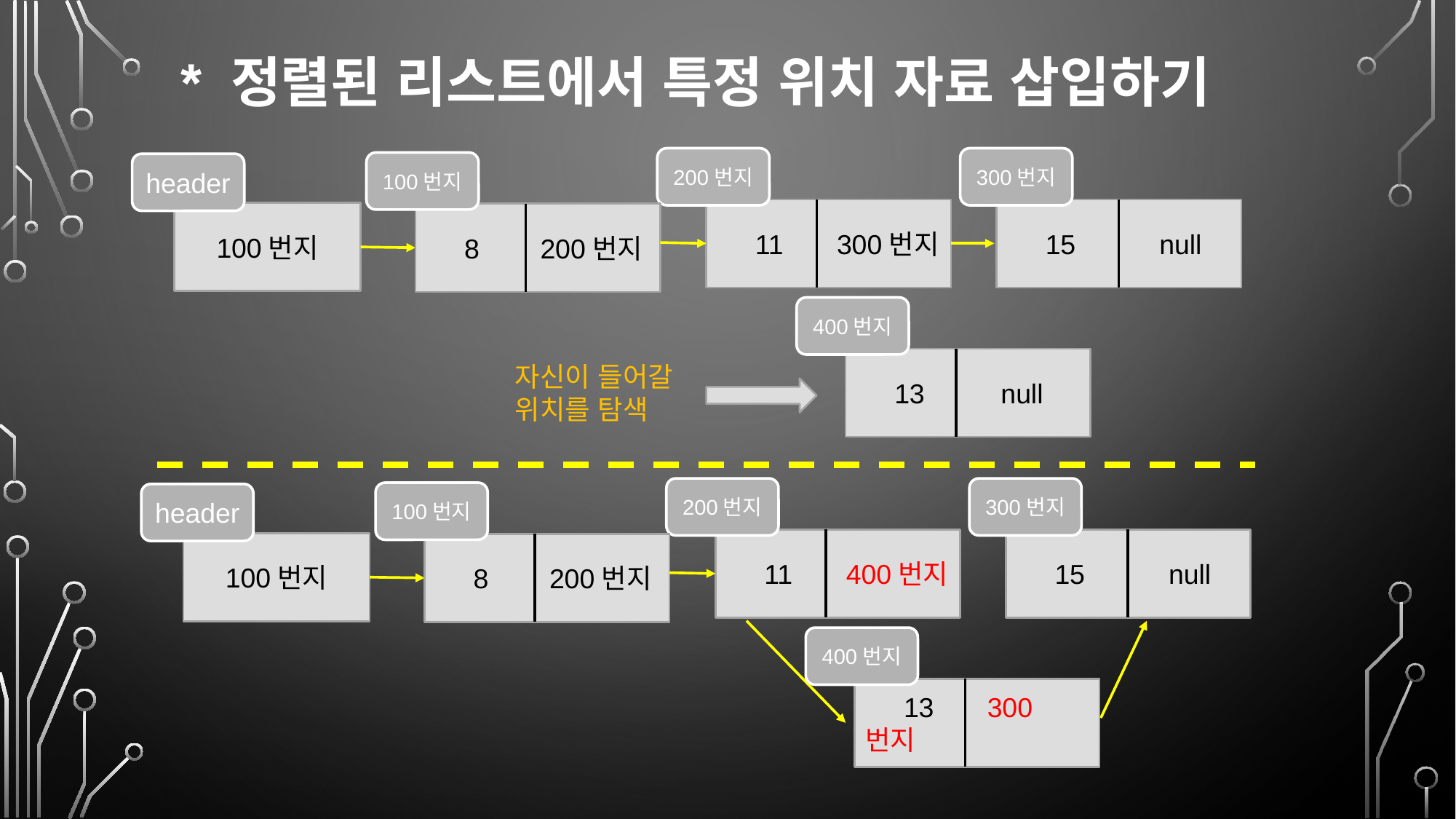

* 정렬된 리스트에서 특정 위치 자료 삽입하기
200번지
300번지
100번지
header
     11       300번지
     15           null
100번지
     8        200번지
400번지
     13          null
자신이 들어갈
위치를 탐색

200번지
300번지
100번지
header
     11       400번지
     15           null
100번지
     8        200번지
400번지
     13       300번지